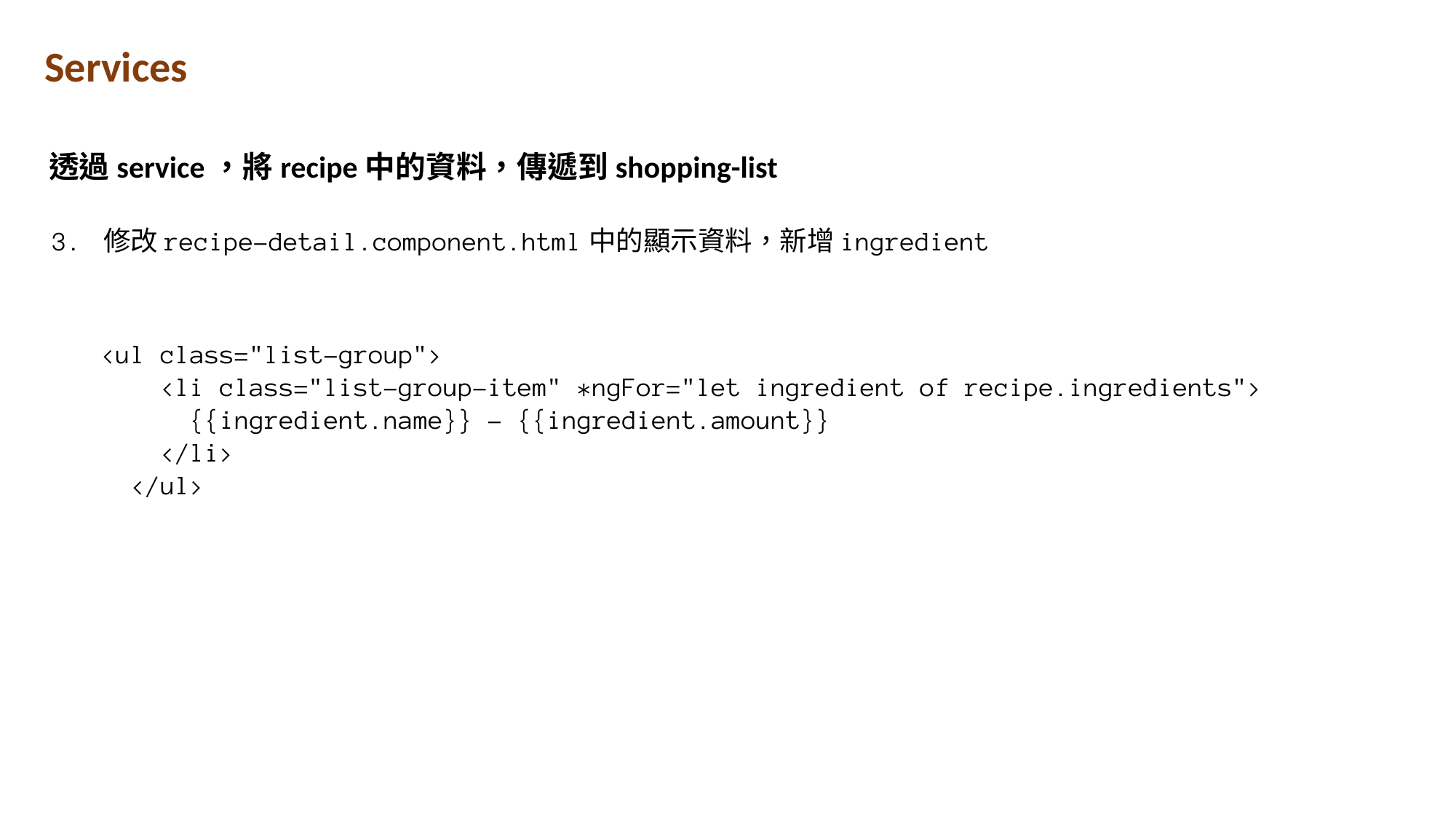

Services
透過service，將recipe中的資料，傳遞到shopping-list
3. 修改recipe-detail.component.html中的顯示資料，新增ingredient
  <ul class="list-group">
      <li class="list-group-item" *ngFor="let ingredient of recipe.ingredients">
        {{ingredient.name}} - {{ingredient.amount}}
      </li>
    </ul>